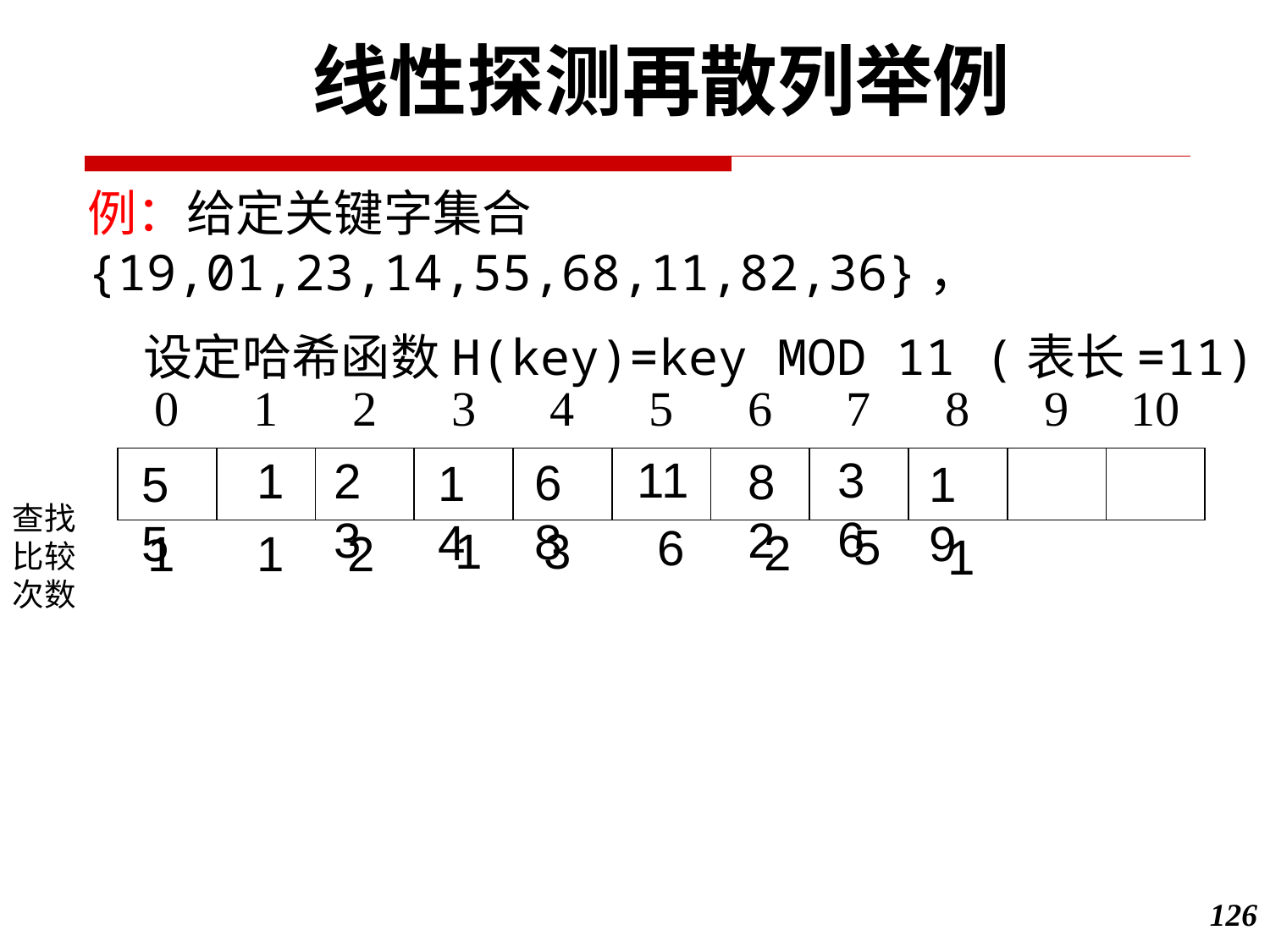

线性探测再散列举例
例：给定关键字集合{19,01,23,14,55,68,11,82,36}，
    设定哈希函数H(key)=key MOD 11 (表长=11)
| 0 | 1 | 2 | 3 | 4 | 5 | 6 | 7 | 8 | 9 | 10 |
| --- | --- | --- | --- | --- | --- | --- | --- | --- | --- | --- |
|  |  |  |  |  |  |  |  |  |  |  |
11
36
1
23
82
68
14
55
19
查找比较次数
5
6
1
3
2
1
2
1
1
126